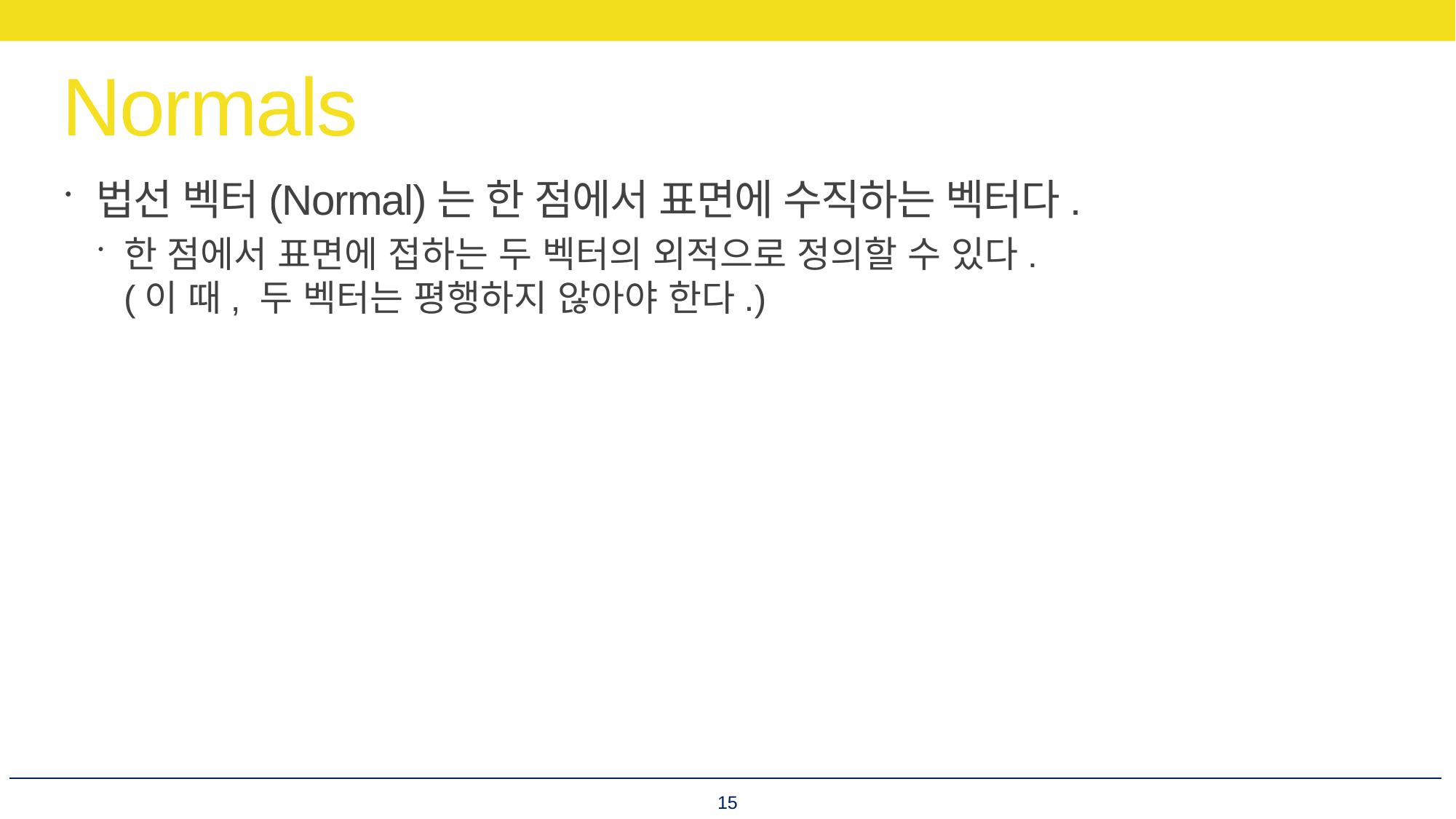

# Normals
법선 벡터(Normal)는 한 점에서 표면에 수직하는 벡터다.
한 점에서 표면에 접하는 두 벡터의 외적으로 정의할 수 있다.
(이 때, 두 벡터는 평행하지 않아야 한다.)
15